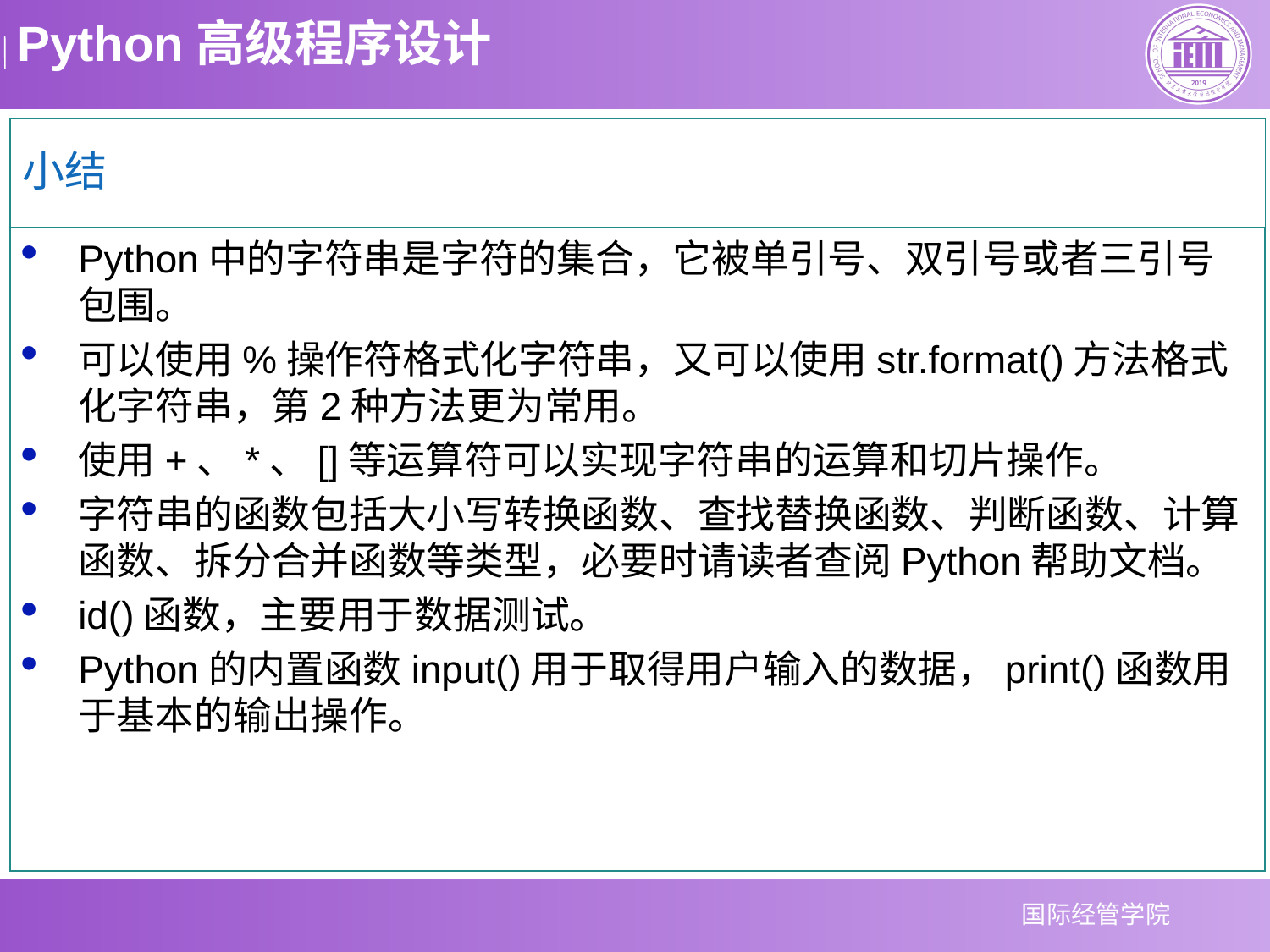

小结
Python中的字符串是字符的集合，它被单引号、双引号或者三引号包围。
可以使用%操作符格式化字符串，又可以使用str.format()方法格式化字符串，第2种方法更为常用。
使用+、*、[]等运算符可以实现字符串的运算和切片操作。
字符串的函数包括大小写转换函数、查找替换函数、判断函数、计算函数、拆分合并函数等类型，必要时请读者查阅Python帮助文档。
id()函数，主要用于数据测试。
Python的内置函数input()用于取得用户输入的数据，print()函数用于基本的输出操作。